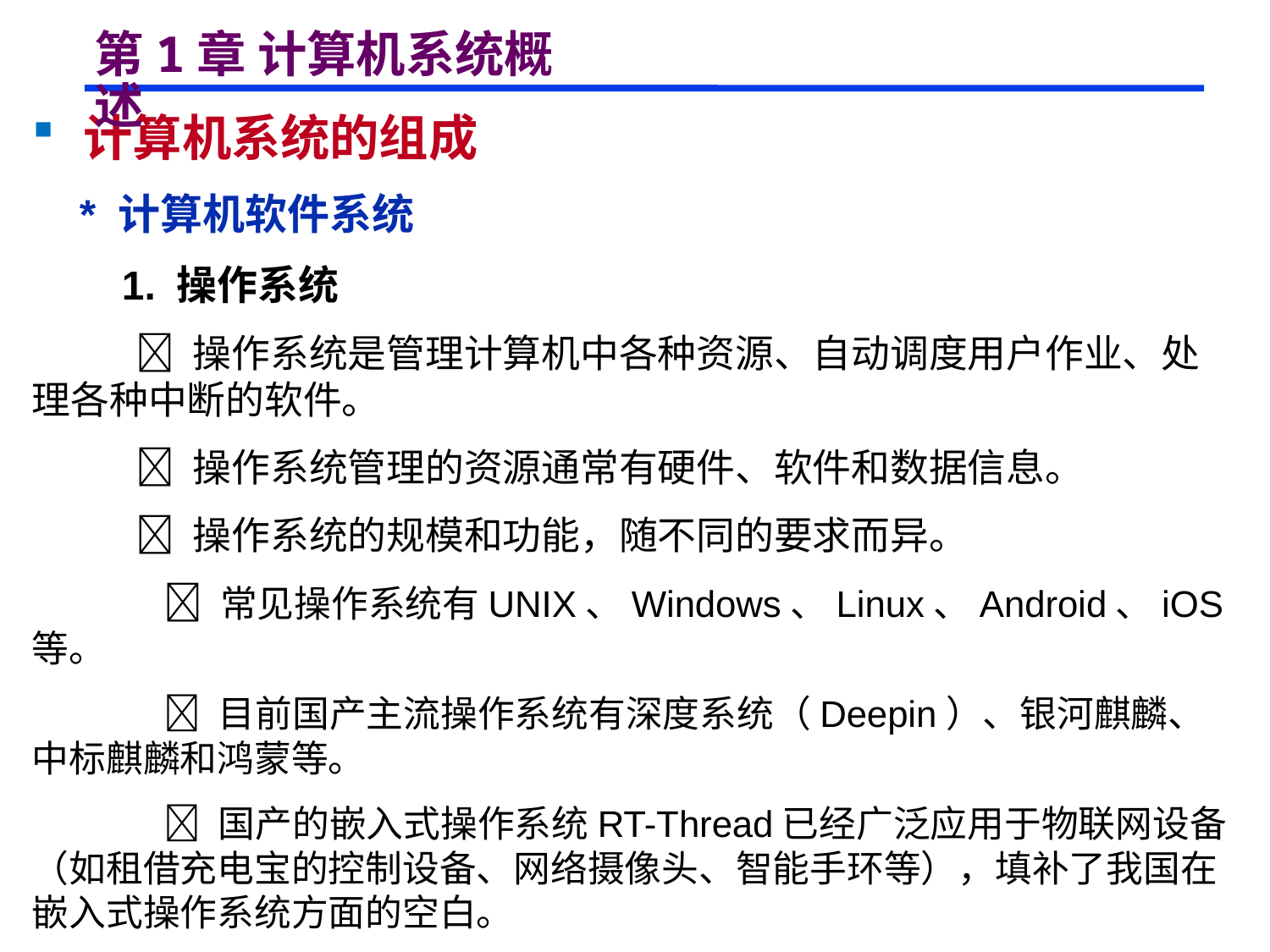

# 第1章 计算机系统概述
 计算机系统的组成
    * 计算机软件系统
        1. 操作系统
            • 操作系统是管理计算机中各种资源、自动调度用户作业、处理各种中断的软件。
            • 操作系统管理的资源通常有硬件、软件和数据信息。
            • 操作系统的规模和功能，随不同的要求而异。
                ♦ 常见操作系统有UNIX、Windows、Linux、Android、iOS等。
                ♦ 目前国产主流操作系统有深度系统（Deepin）、银河麒麟、中标麒麟和鸿蒙等。
                ♦ 国产的嵌入式操作系统RT-Thread已经广泛应用于物联网设备（如租借充电宝的控制设备、网络摄像头、智能手环等），填补了我国在嵌入式操作系统方面的空白。